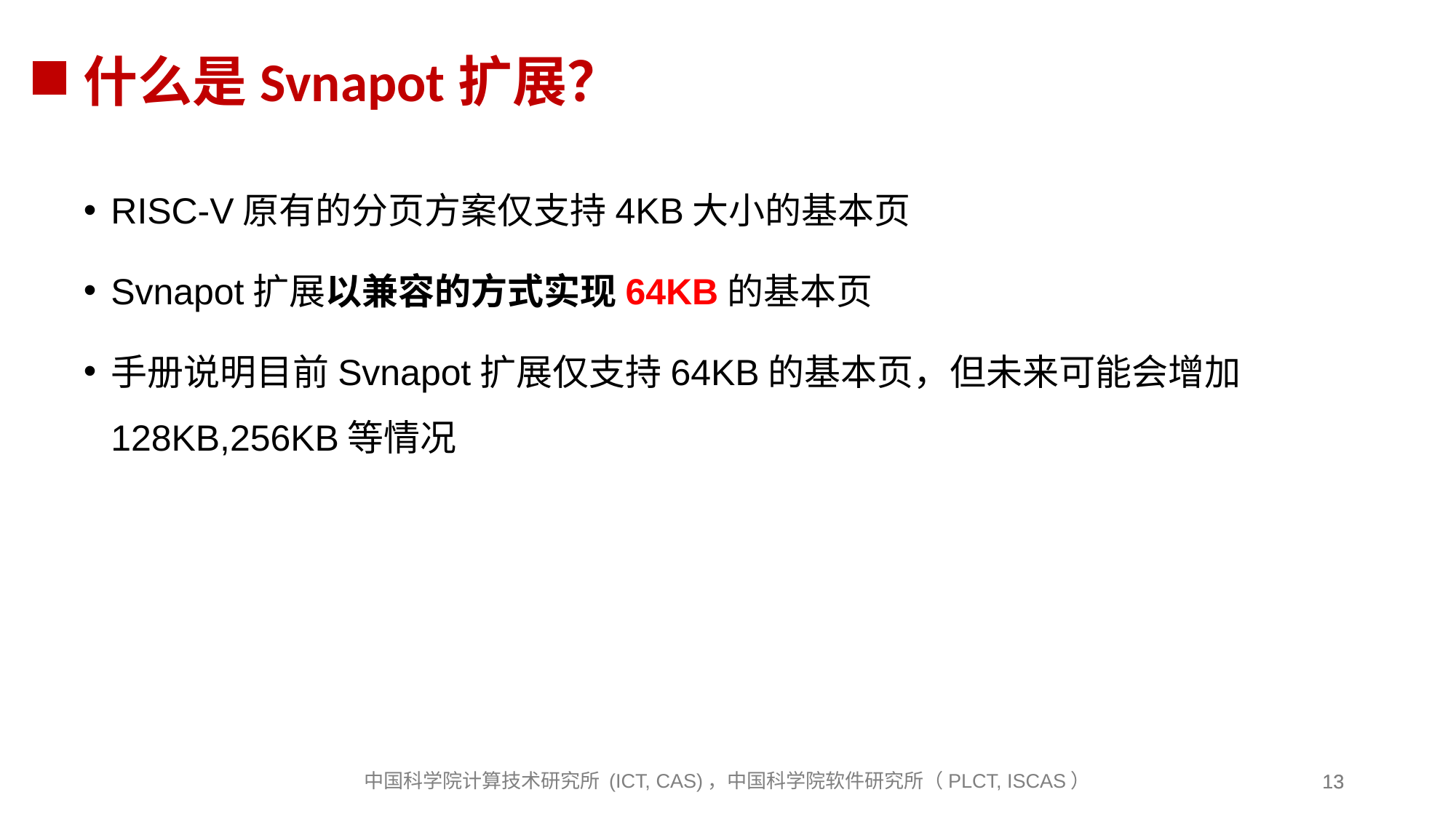

# 什么是Svnapot扩展？
RISC-V原有的分页方案仅支持4KB大小的基本页
Svnapot扩展以兼容的方式实现64KB的基本页
手册说明目前Svnapot扩展仅支持64KB的基本页，但未来可能会增加128KB,256KB等情况